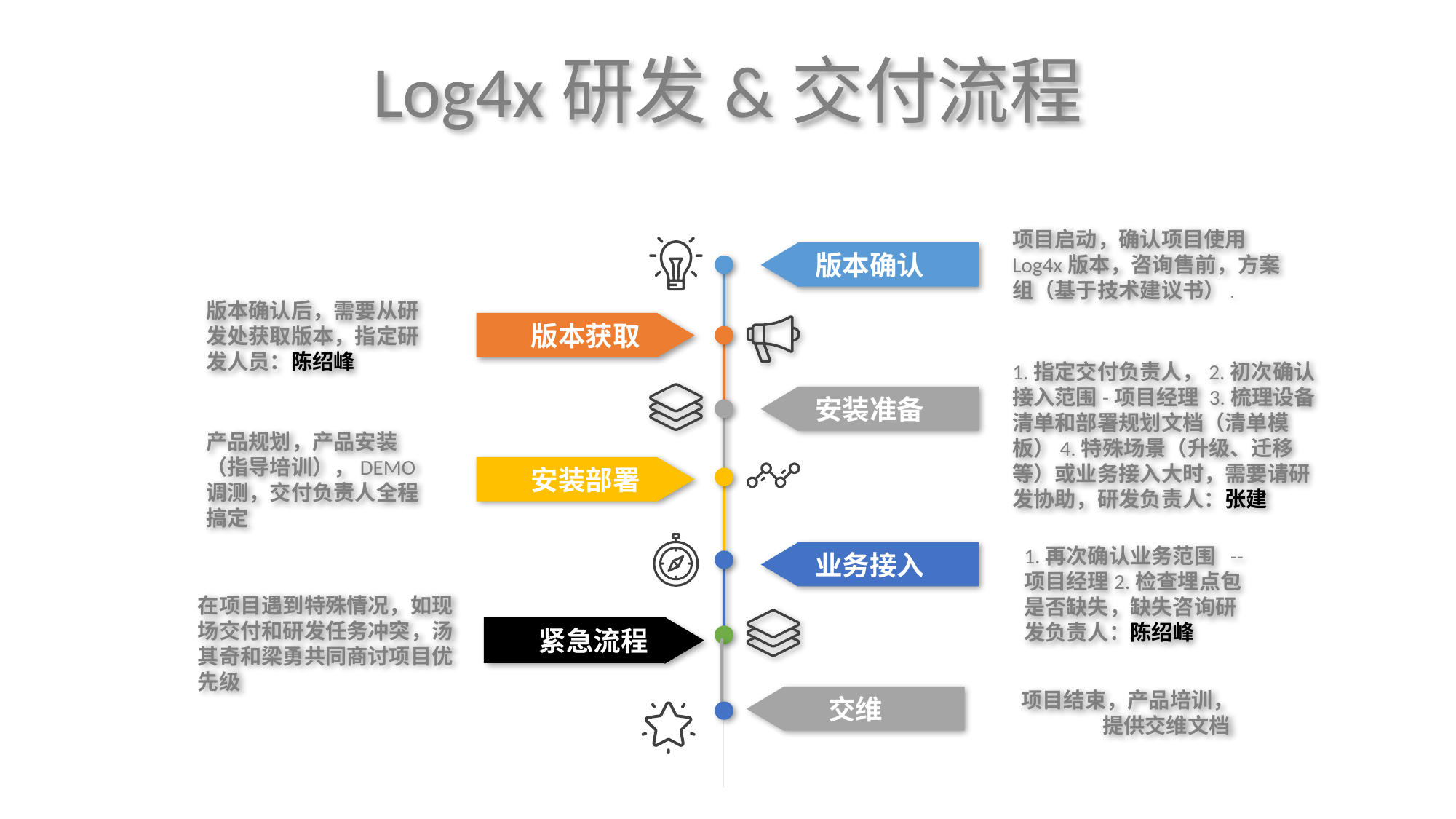

# Log4x研发&交付流程
项目启动，确认项目使用Log4x版本，咨询售前，方案组（基于技术建议书）.

版本确认

版本确认后，需要从研发处获取版本，指定研发人员：陈绍峰
版本获取

1.指定交付负责人，2.初次确认接入范围-项目经理 3.梳理设备清单和部署规划文档（清单模板）4.特殊场景（升级、迁移等）或业务接入大时，需要请研发协助，研发负责人：张建

安装准备

产品规划，产品安装（指导培训），DEMO调测，交付负责人全程搞定
安装部署

业务接入
1.再次确认业务范围  --项目经理2.检查埋点包是否缺失，缺失咨询研发负责人：陈绍峰

在项目遇到特殊情况，如现场交付和研发任务冲突，汤其奇和梁勇共同商讨项目优先级

紧急流程

交维
项目结束，产品培训，提供交维文档